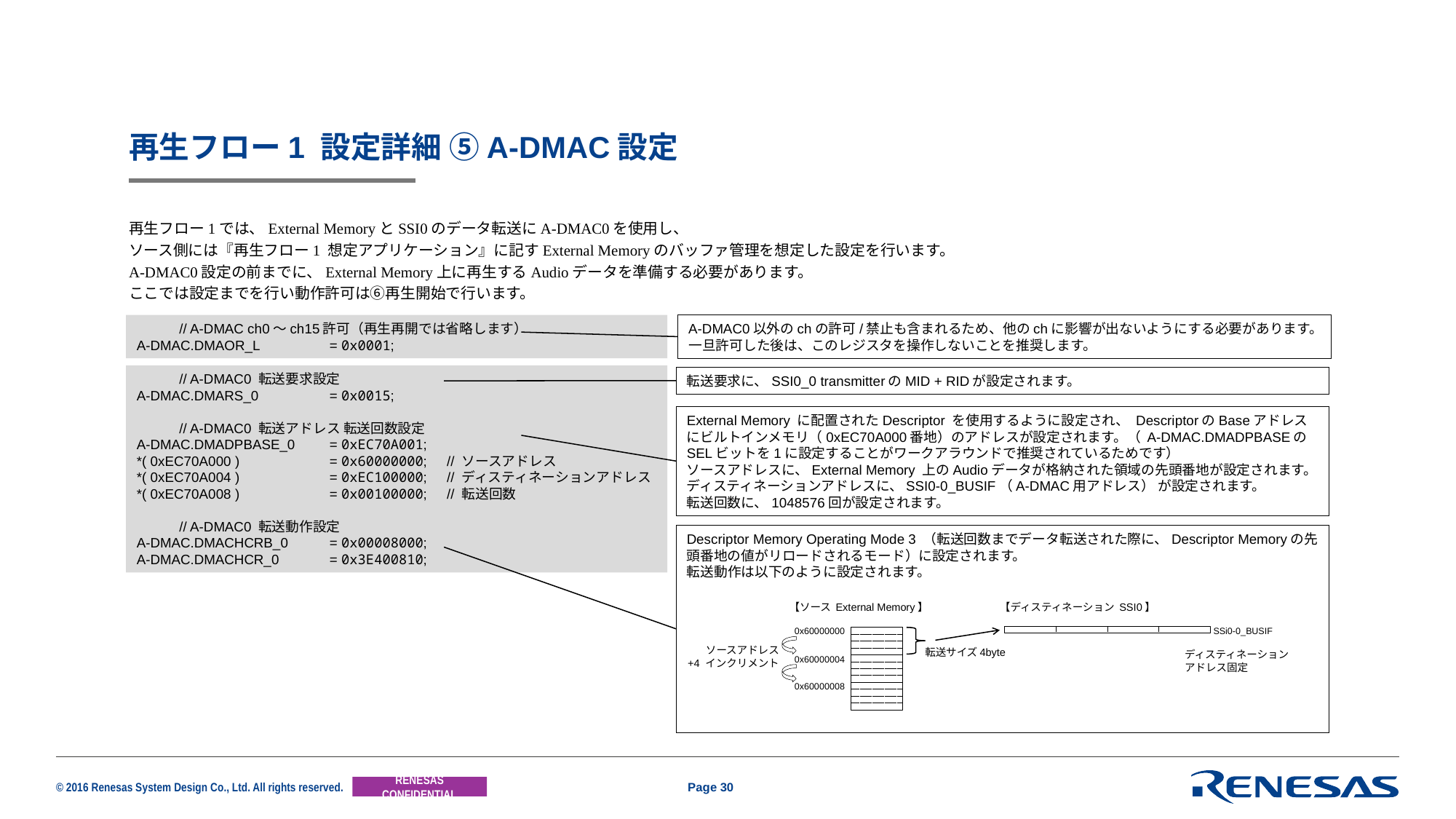

# 再生フロー1 設定詳細 ⑤A-DMAC設定
再生フロー1では、External MemoryとSSI0のデータ転送にA-DMAC0を使用し、
ソース側には『再生フロー1 想定アプリケーション』に記すExternal Memoryのバッファ管理を想定した設定を行います。
A-DMAC0設定の前までに、External Memory上に再生するAudioデータを準備する必要があります。
ここでは設定までを行い動作許可は⑥再生開始で行います。
	// A-DMAC ch0～ch15許可（再生再開では省略します）
A-DMAC.DMAOR_L 	= 0x0001;
A-DMAC0以外のchの許可/禁止も含まれるため、他のchに影響が出ないようにする必要があります。
一旦許可した後は、このレジスタを操作しないことを推奨します。
	// A-DMAC0 転送要求設定
A-DMAC.DMARS_0	= 0x0015;

	// A-DMAC0 転送アドレス 転送回数設定
A-DMAC.DMADPBASE_0	= 0xEC70A001;
*( 0xEC70A000 )	= 0x60000000;	// ソースアドレス
*( 0xEC70A004 )	= 0xEC100000;	// ディスティネーションアドレス
*( 0xEC70A008 )	= 0x00100000;	// 転送回数

	// A-DMAC0 転送動作設定
A-DMAC.DMACHCRB_0	= 0x00008000;
A-DMAC.DMACHCR_0	= 0x3E400810;
転送要求に、SSI0_0 transmitterのMID + RIDが設定されます。
External Memory に配置されたDescriptor を使用するように設定され、 DescriptorのBaseアドレスにビルトインメモリ（0xEC70A000番地）のアドレスが設定されます。（ A-DMAC.DMADPBASEのSELビットを1に設定することがワークアラウンドで推奨されているためです）
ソースアドレスに、External Memory 上のAudioデータが格納された領域の先頭番地が設定されます。
ディスティネーションアドレスに、SSI0-0_BUSIF（A-DMAC用アドレス） が設定されます。
転送回数に、1048576回が設定されます。
Descriptor Memory Operating Mode 3 （転送回数までデータ転送された際に、Descriptor Memoryの先頭番地の値がリロードされるモード）に設定されます。
転送動作は以下のように設定されます。

【ソース External Memory】
【ディスティネーション SSI0】
SSi0-0_BUSIF
0x60000000

ソースアドレス
+4 インクリメント
転送サイズ4byte
ディスティネーションアドレス固定
0x60000004

0x60000008
Page 30